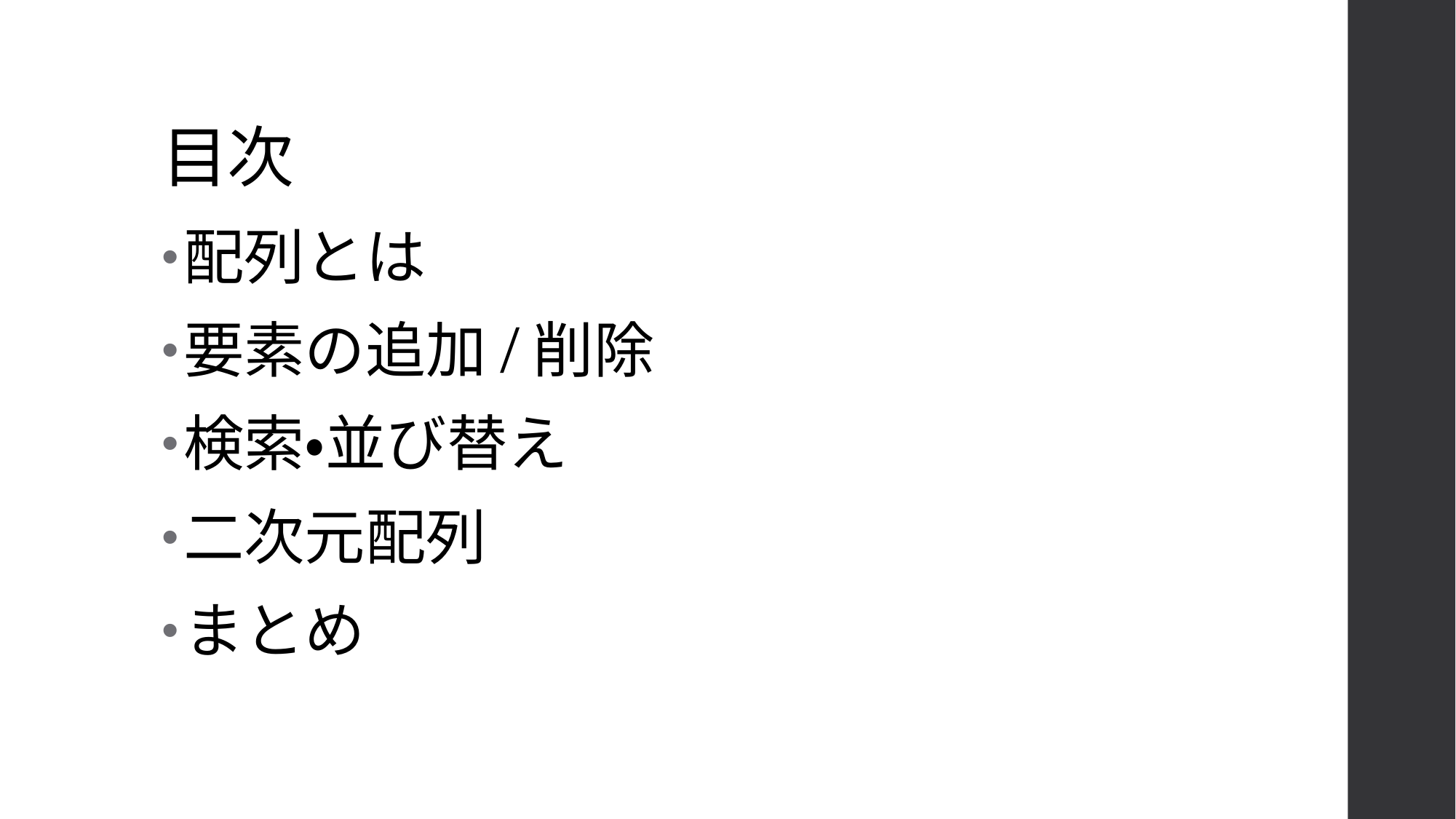

# 目次
配列とは
要素の追加/削除
検索・並び替え
二次元配列
まとめ